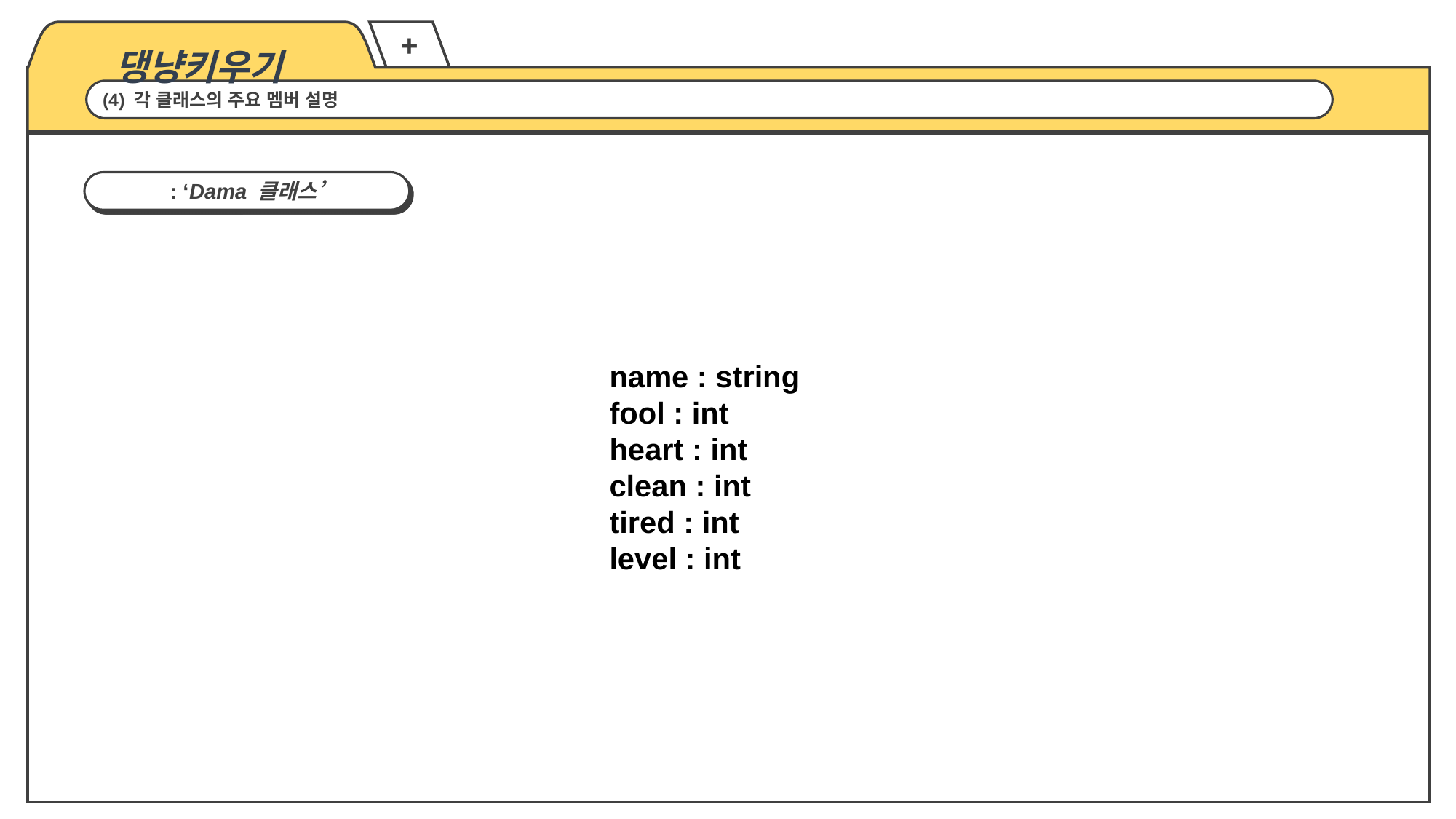

댕냥키우기
+

(4) 각 클래스의 주요 멤버 설명

: ‘Dama 클래스’

name : string
fool : int
heart : int
clean : int
tired : int
level : int